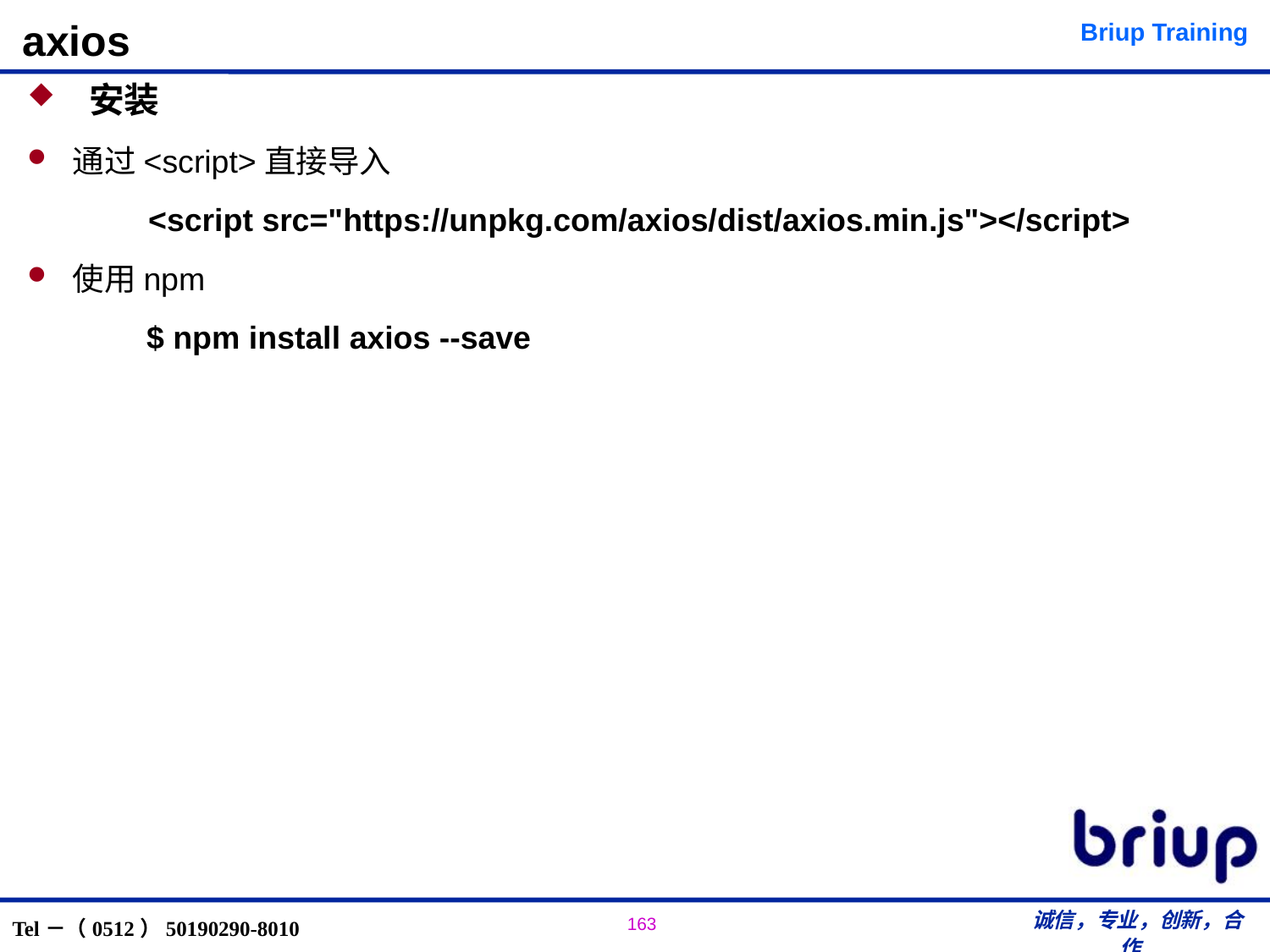

# axios
 安装
通过<script>直接导入
	 <script src="https://unpkg.com/axios/dist/axios.min.js"></script>
使用npm
$ npm install axios --save